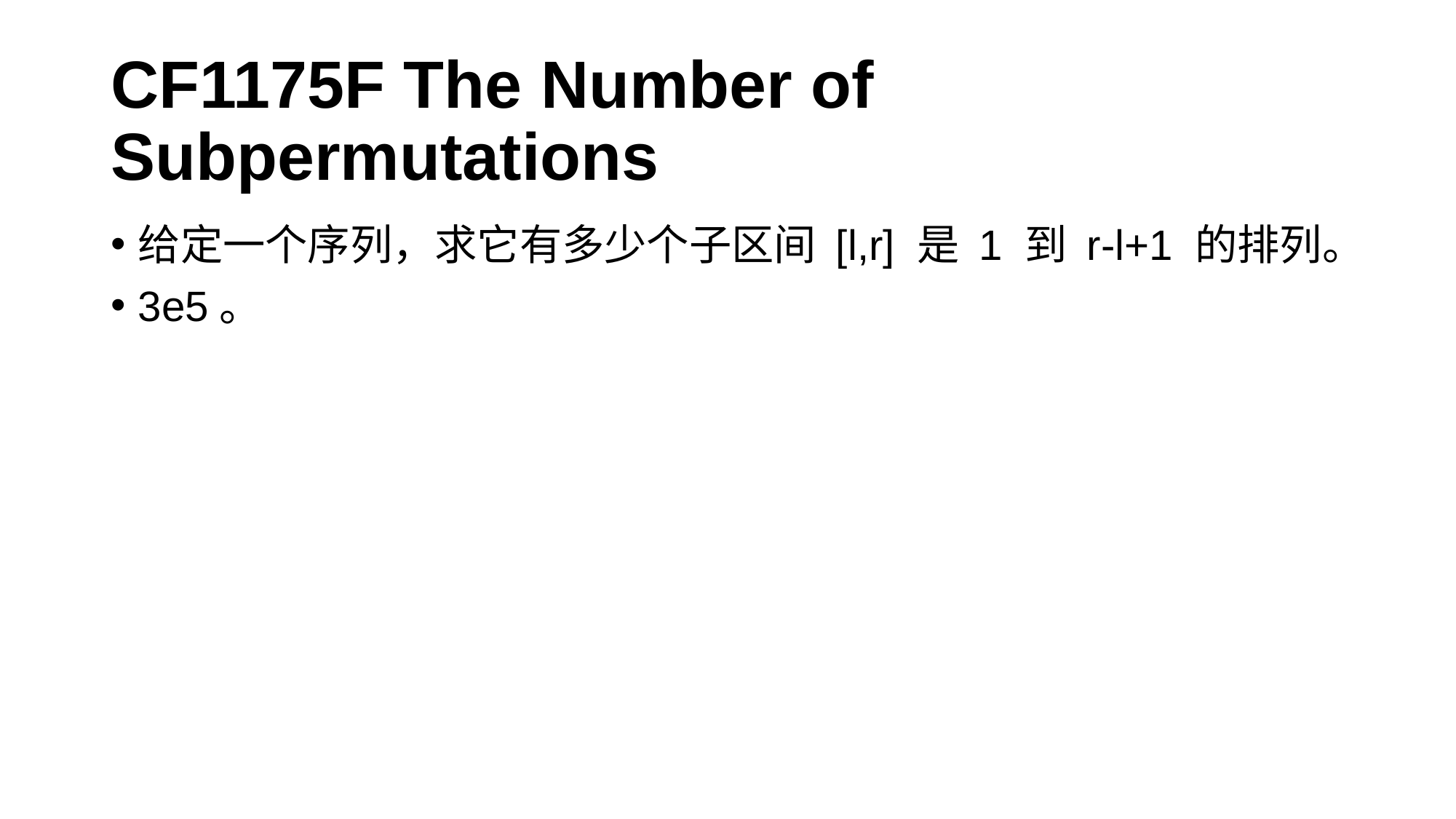

# CF1175F The Number of Subpermutations
给定一个序列，求它有多少个子区间 [l,r] 是 1 到 r-l+1 的排列。
3e5。